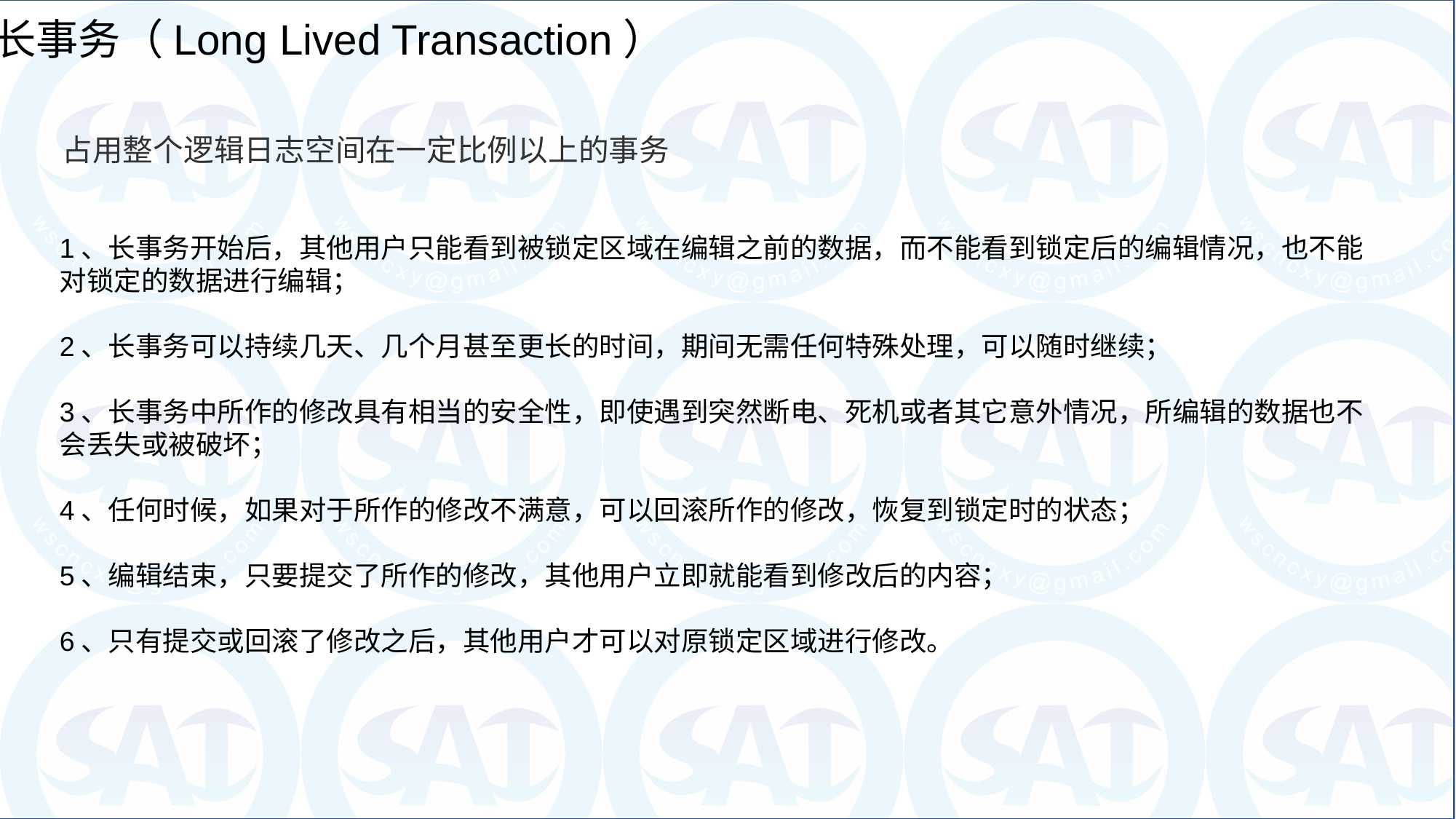

长事务（Long Lived Transaction）
占用整个逻辑日志空间在一定比例以上的事务
1、长事务开始后，其他用户只能看到被锁定区域在编辑之前的数据，而不能看到锁定后的编辑情况，也不能对锁定的数据进行编辑；

2、长事务可以持续几天、几个月甚至更长的时间，期间无需任何特殊处理，可以随时继续；

3、长事务中所作的修改具有相当的安全性，即使遇到突然断电、死机或者其它意外情况，所编辑的数据也不会丢失或被破坏；

4、任何时候，如果对于所作的修改不满意，可以回滚所作的修改，恢复到锁定时的状态；

5、编辑结束，只要提交了所作的修改，其他用户立即就能看到修改后的内容；

6、只有提交或回滚了修改之后，其他用户才可以对原锁定区域进行修改。